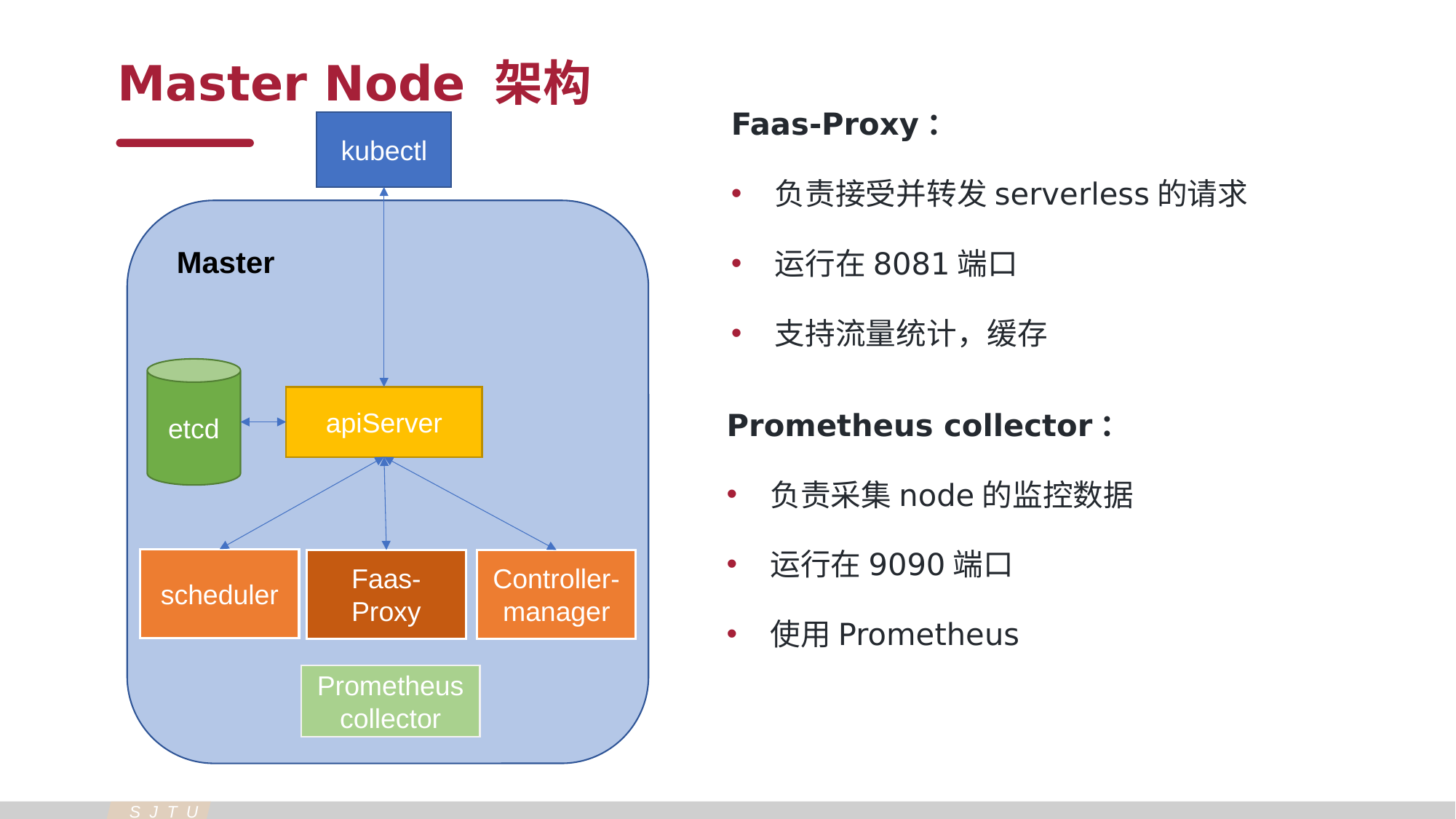

Master Node 架构
Faas-Proxy：
负责接受并转发serverless的请求
运行在8081端口
支持流量统计，缓存
kubectl

Master
etcd
Prometheus collector：
负责采集node的监控数据
运行在9090端口
使用Prometheus
apiServer
scheduler
Faas-Proxy
Controller-manager
Prometheus
collector